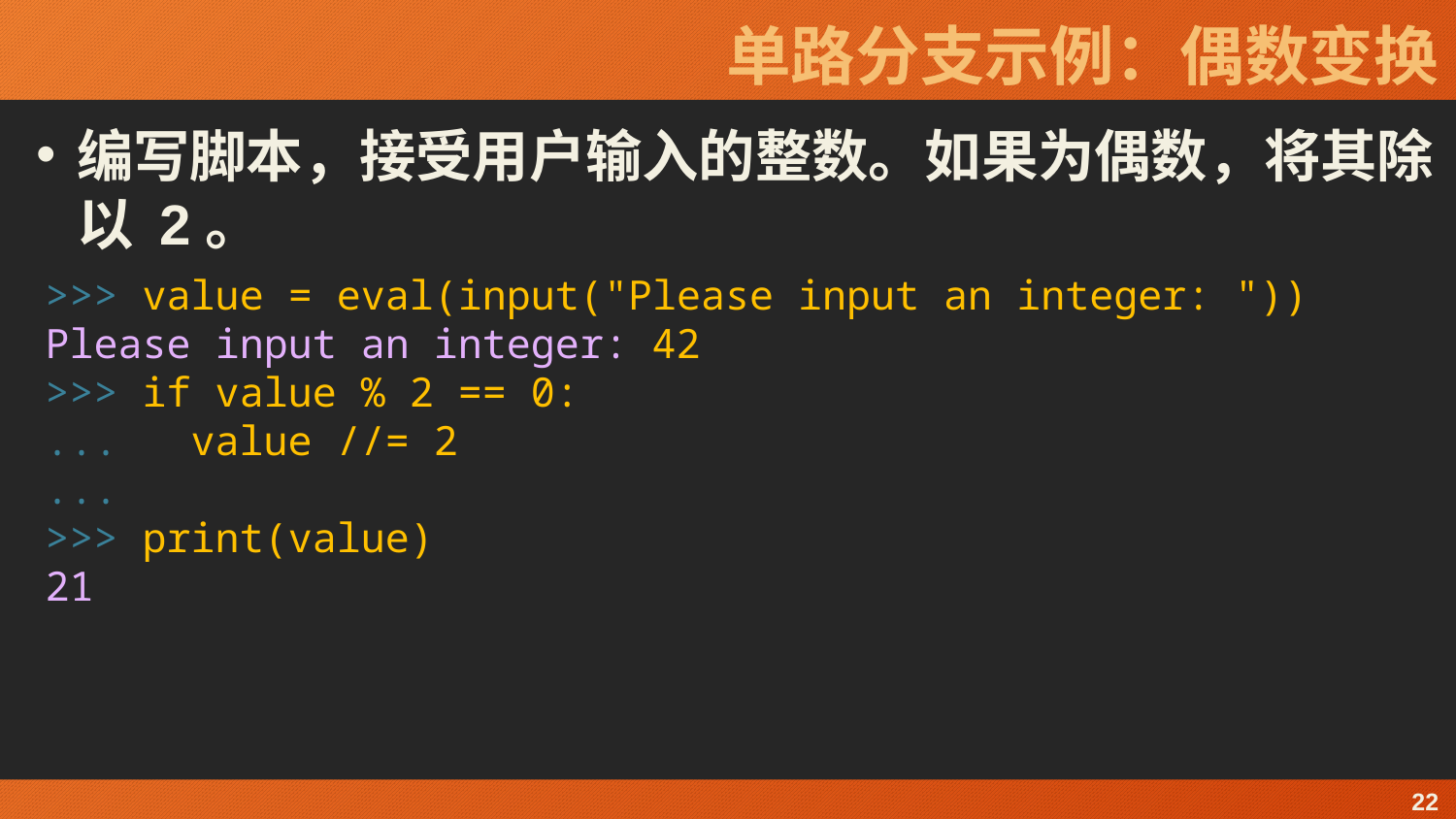

# 单路分支示例：偶数变换
编写脚本，接受用户输入的整数。如果为偶数，将其除以 2。
>>> value = eval(input("Please input an integer: "))
Please input an integer: 42
>>> if value % 2 == 0:
...   value //= 2
...
>>> print(value)
21
22